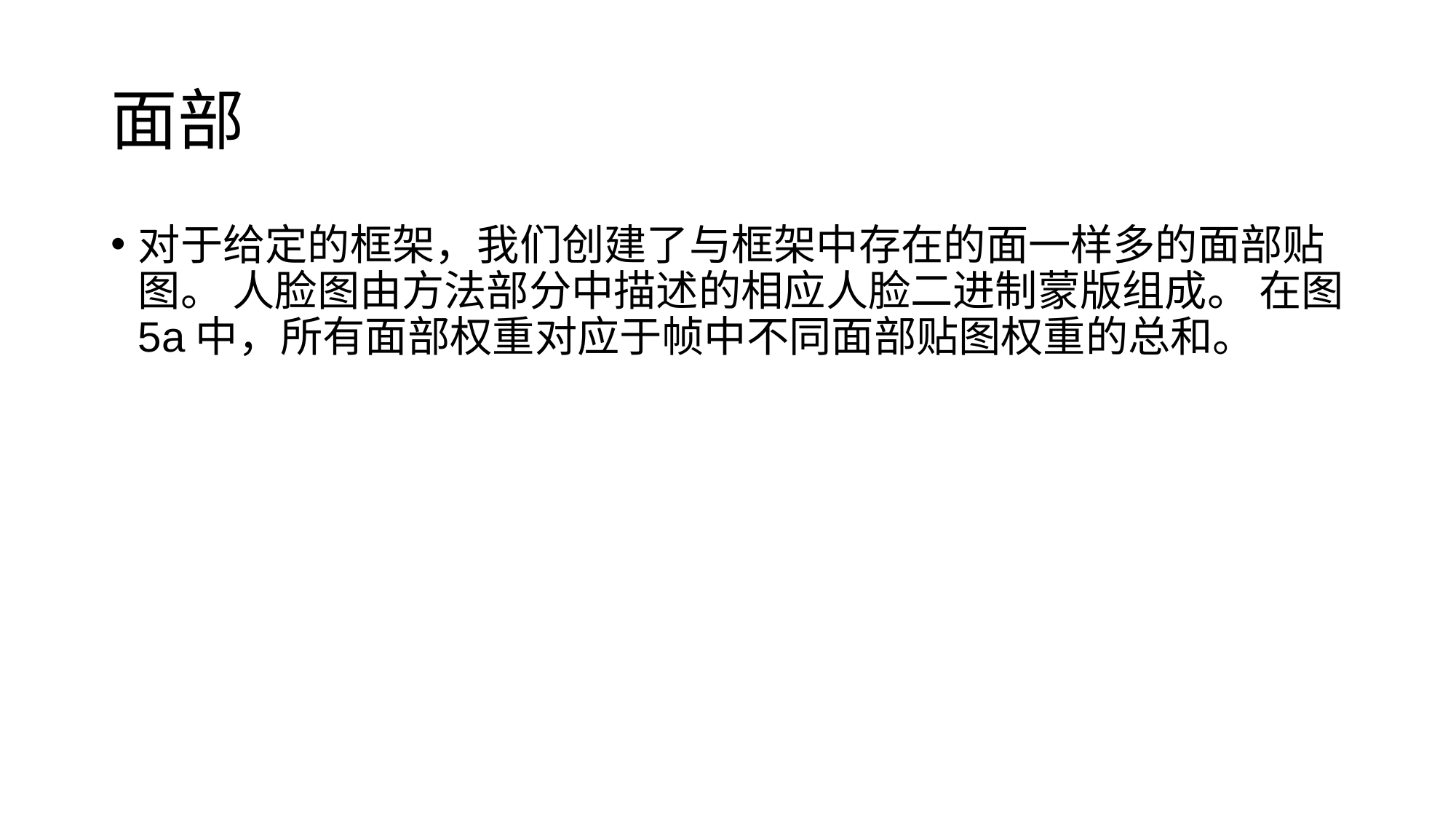

# 面部
对于给定的框架，我们创建了与框架中存在的面一样多的面部贴图。 人脸图由方法部分中描述的相应人脸二进制蒙版组成。 在图5a中，所有面部权重对应于帧中不同面部贴图权重的总和。